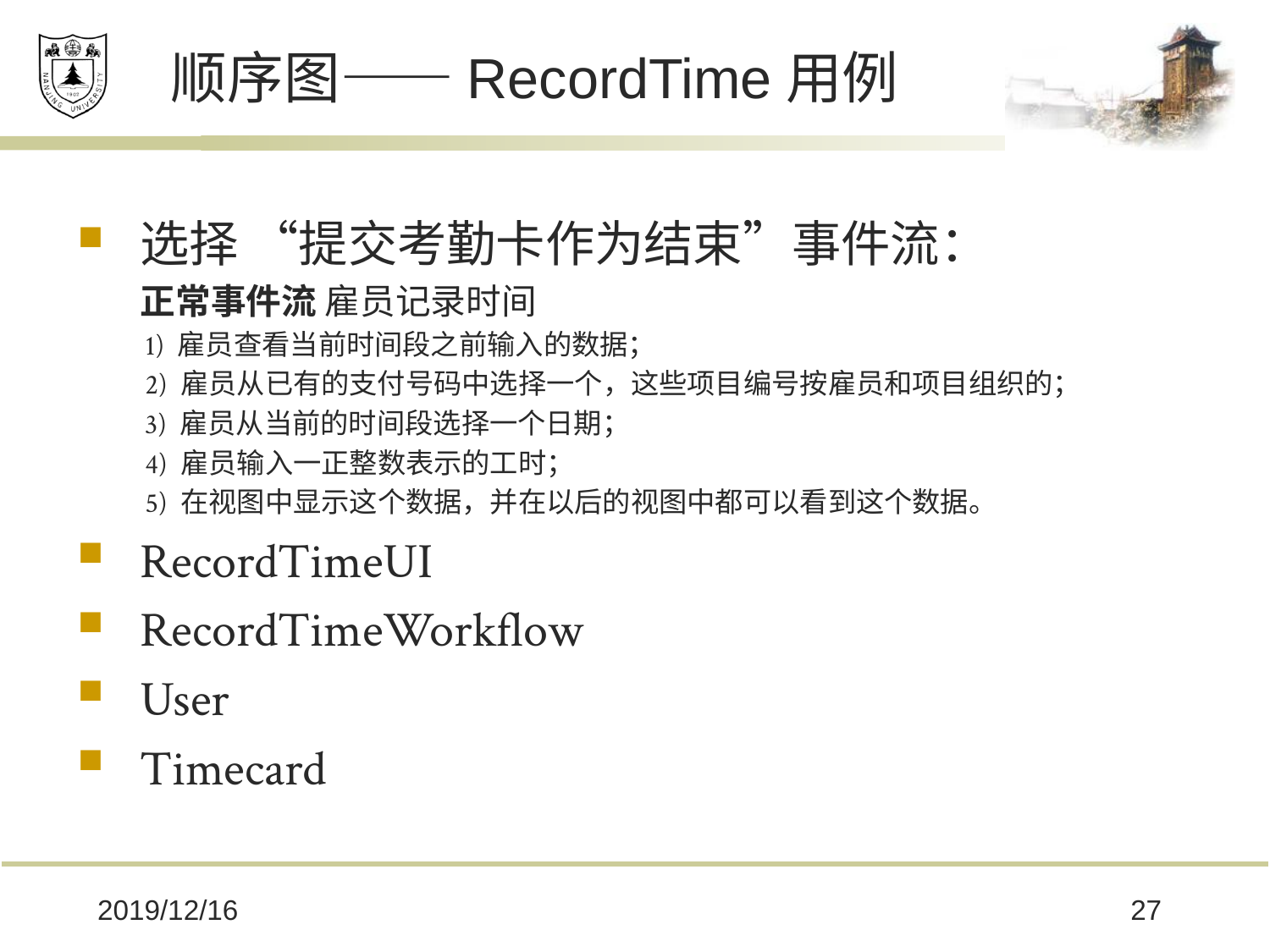

# 顺序图——RecordTime用例
选择 “提交考勤卡作为结束”事件流：
正常事件流 雇员记录时间
1) 雇员查看当前时间段之前输入的数据；
2) 雇员从已有的支付号码中选择一个，这些项目编号按雇员和项目组织的；
3) 雇员从当前的时间段选择一个日期；
4) 雇员输入一正整数表示的工时；
5) 在视图中显示这个数据，并在以后的视图中都可以看到这个数据。
RecordTimeUI
RecordTimeWorkflow
User
Timecard
2019/12/16
27